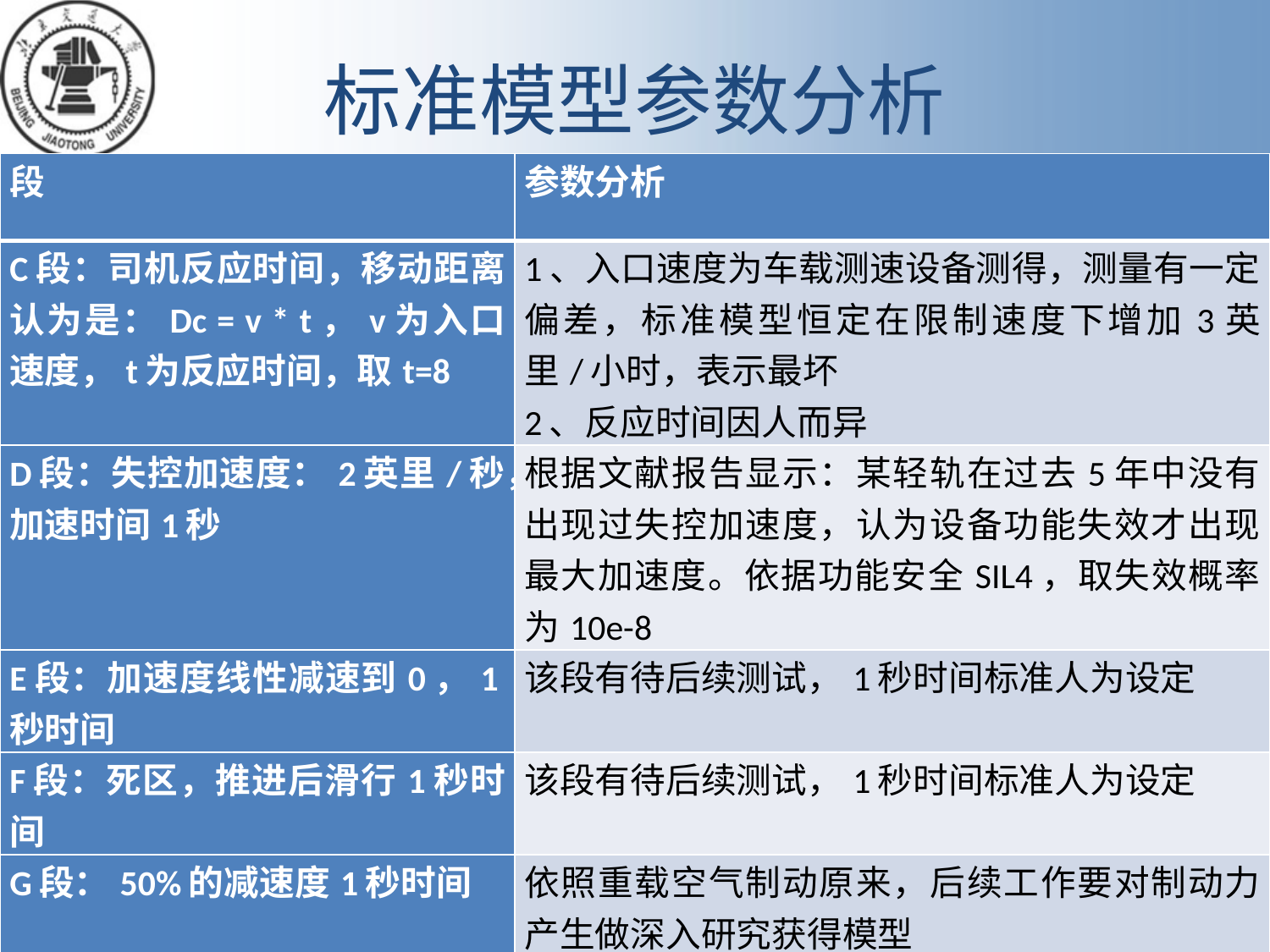

# 标准模型参数分析
| 段 | 参数分析 |
| --- | --- |
| C段：司机反应时间，移动距离认为是：Dc = v \* t，v为入口速度，t为反应时间，取t=8 | 1、入口速度为车载测速设备测得，测量有一定偏差，标准模型恒定在限制速度下增加3英里/小时，表示最坏 2、反应时间因人而异 |
| D段：失控加速度：2英里/秒，加速时间1秒 | 根据文献报告显示：某轻轨在过去5年中没有出现过失控加速度，认为设备功能失效才出现最大加速度。依据功能安全SIL4，取失效概率为10e-8 |
| E段：加速度线性减速到0，1秒时间 | 该段有待后续测试，1秒时间标准人为设定 |
| F段：死区，推进后滑行1秒时间 | 该段有待后续测试，1秒时间标准人为设定 |
| G段：50%的减速度1秒时间 | 依照重载空气制动原来，后续工作要对制动力产生做深入研究获得模型 |
| H+I段：实施制动 | 制动过程模型需要重新建立 |
| J段：安全裕量 | 人为拟定为15ft |
5